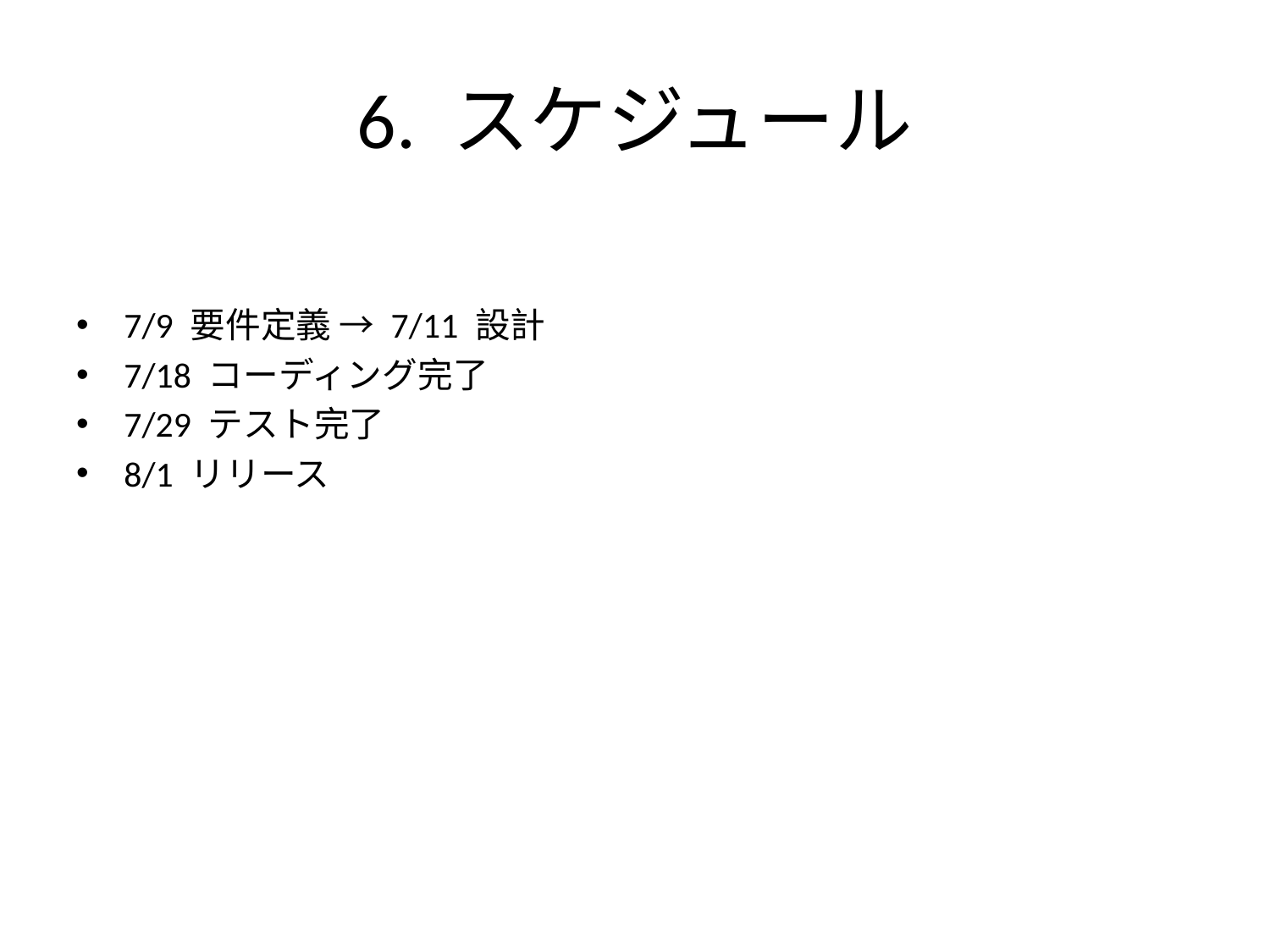

# 6. スケジュール

7/9 要件定義 → 7/11 設計
7/18 コーディング完了
7/29 テスト完了
8/1 リリース